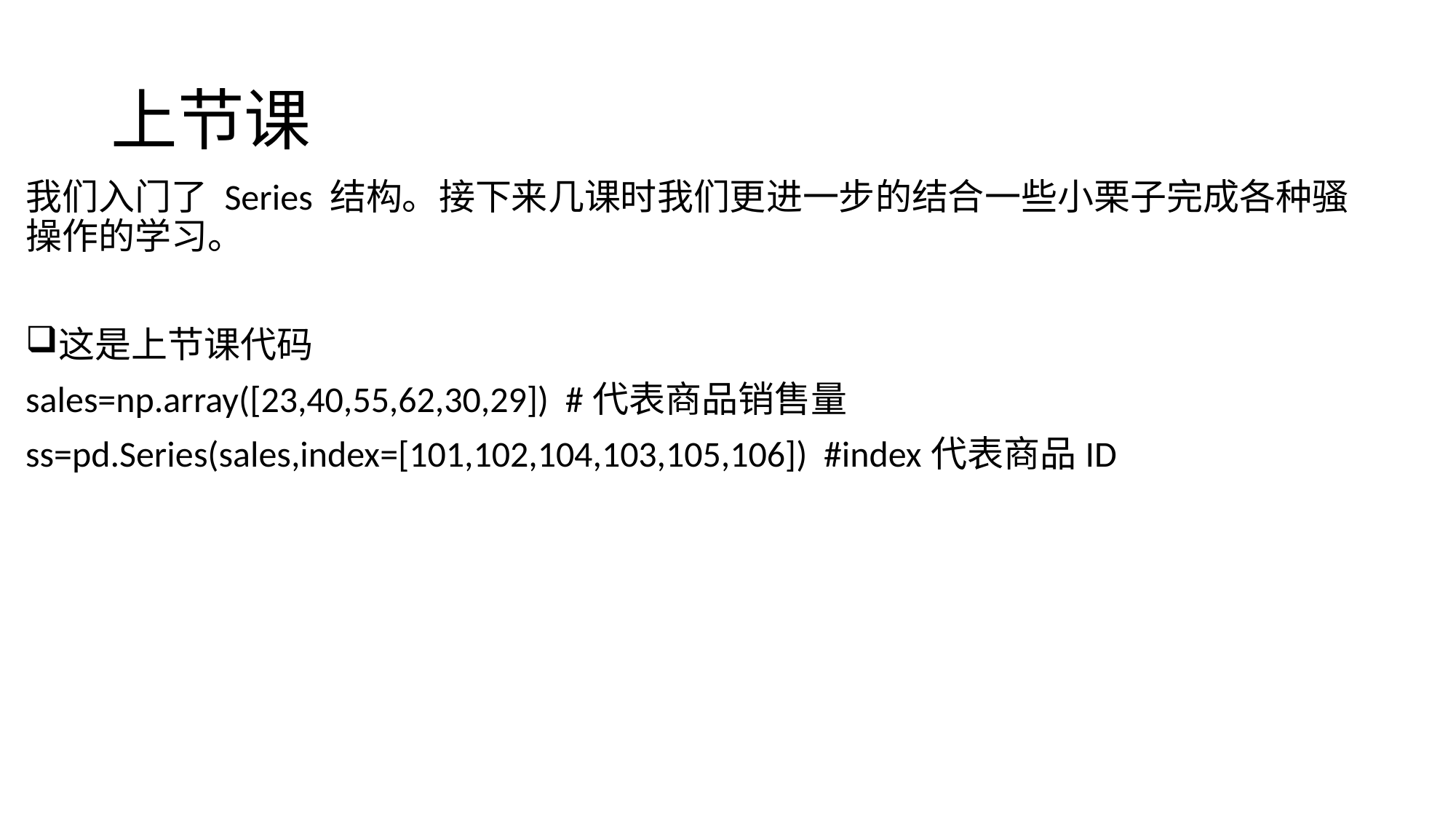

# 上节课
我们入门了 Series 结构。接下来几课时我们更进一步的结合一些小栗子完成各种骚操作的学习。

这是上节课代码
sales=np.array([23,40,55,62,30,29])  #代表商品销售量
ss=pd.Series(sales,index=[101,102,104,103,105,106])  #index代表商品ID